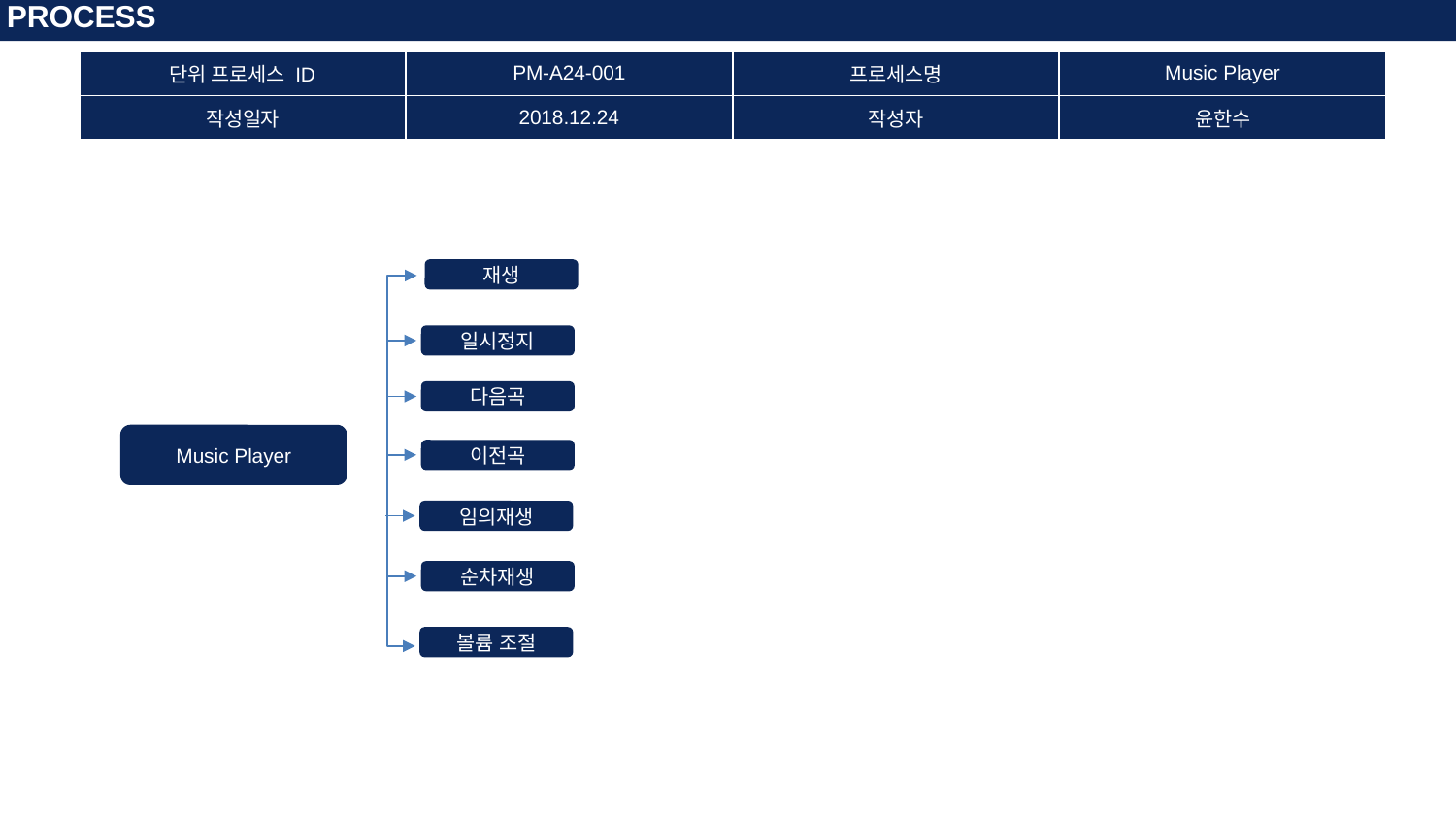

PROCESS
PROCESS
| 단위 프로세스 ID | PM-A24-001 | 프로세스명 | Music Player |
| --- | --- | --- | --- |
| 작성일자 | 2018.12.24 | 작성자 | 윤한수 |
재생
일시정지
다음곡
Music Player

이전곡
임의재생
순차재생

볼륨 조절